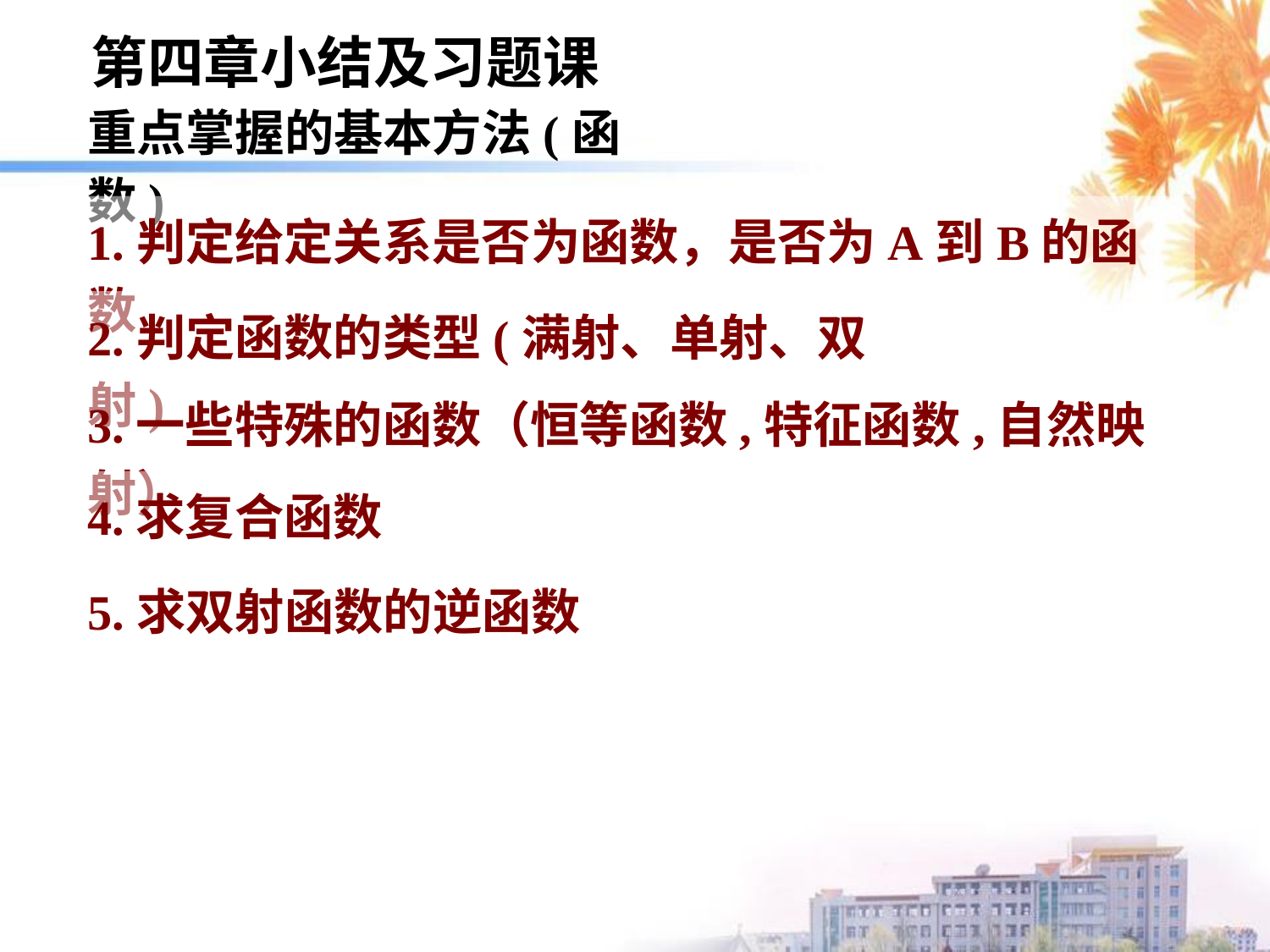

第四章小结及习题课
重点掌握的基本方法(函数)
1.判定给定关系是否为函数，是否为A到B的函数
2.判定函数的类型(满射、单射、双射)
3.一些特殊的函数（恒等函数,特征函数,自然映射）
4.求复合函数
5.求双射函数的逆函数